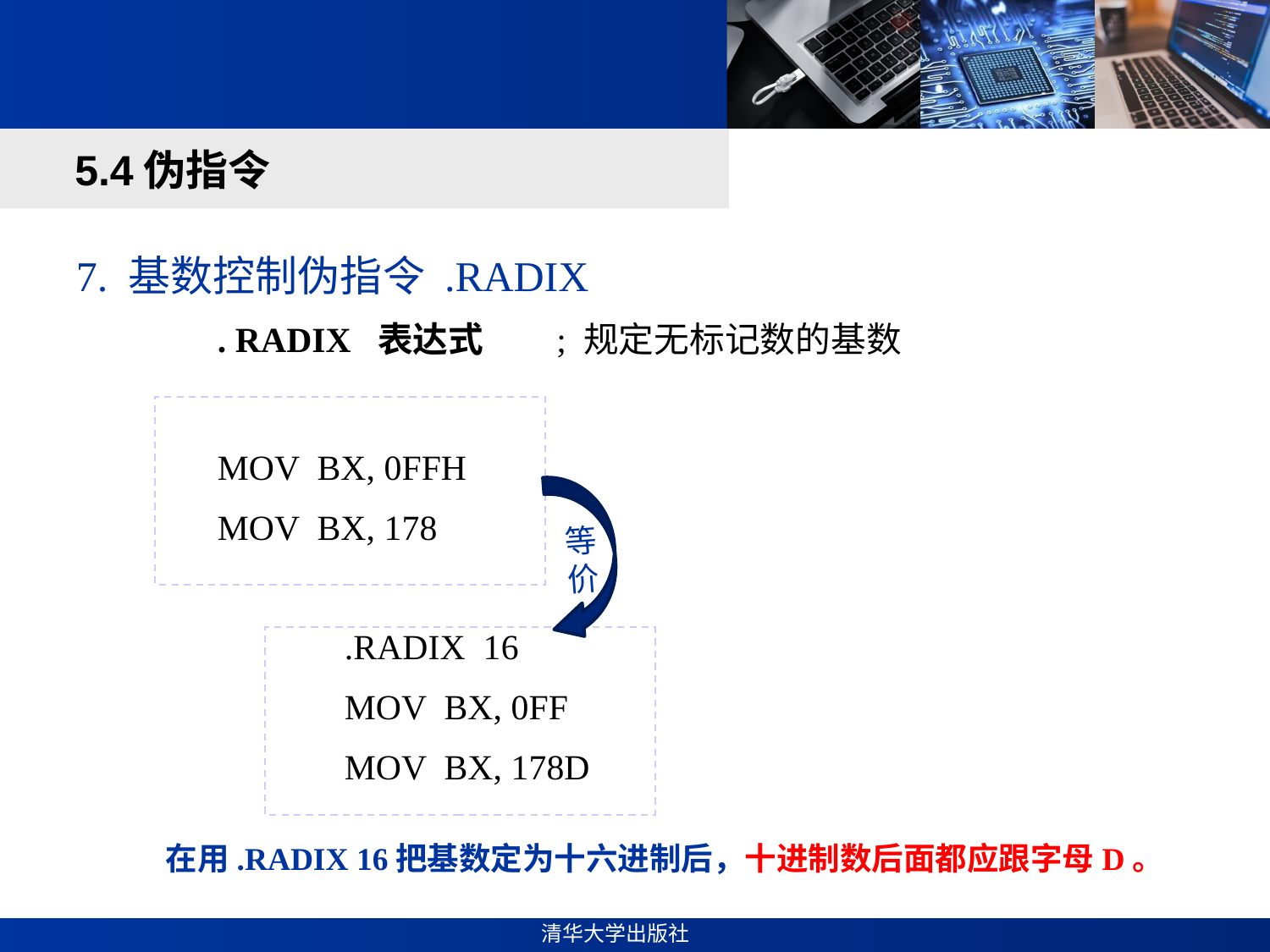

#
5.4伪指令

7. 基数控制伪指令 .RADIX
. RADIX  表达式        ; 规定无标记数的基数

MOV  BX, 0FFH
MOV  BX, 178

.RADIX  16
MOV  BX, 0FF
MOV  BX, 178D
等价

在用.RADIX 16把基数定为十六进制后，十进制数后面都应跟字母D。